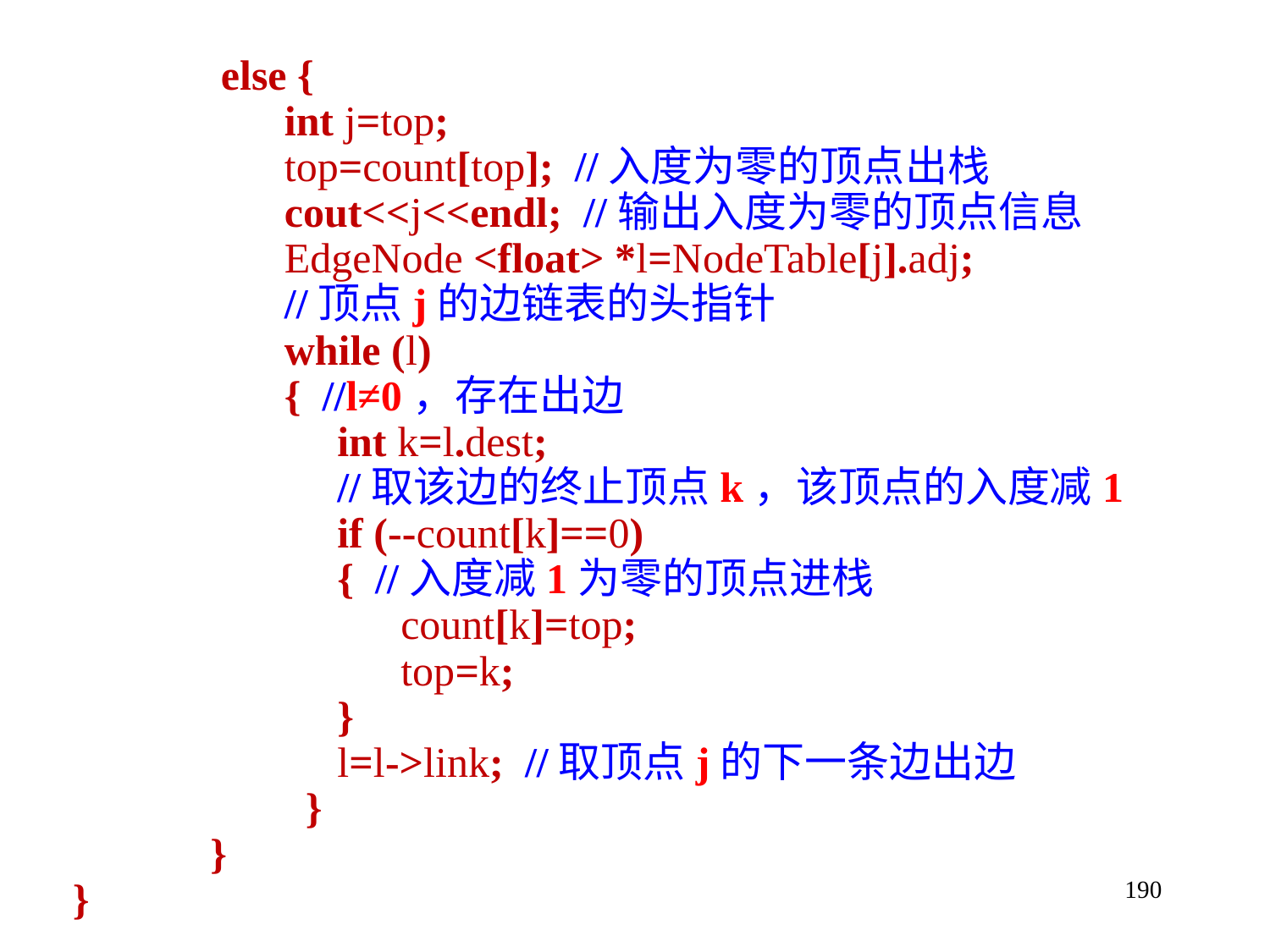

else {
	        int j=top;
	        top=count[top];  //入度为零的顶点出栈
	        cout<<j<<endl;  //输出入度为零的顶点信息
	        EdgeNode <float> *l=NodeTable[j].adj;
                    //顶点j的边链表的头指针
	        while (l)
	        {  //l≠0，存在出边
		 int k=l.dest;
                         //取该边的终止顶点k，该顶点的入度减1
		 if (--count[k]==0)
		 {  //入度减1为零的顶点进栈
		       count[k]=top;
		       top=k;
		 }
		 l=l->link;  //取顶点j的下一条边出边
                      }
             }
}
190